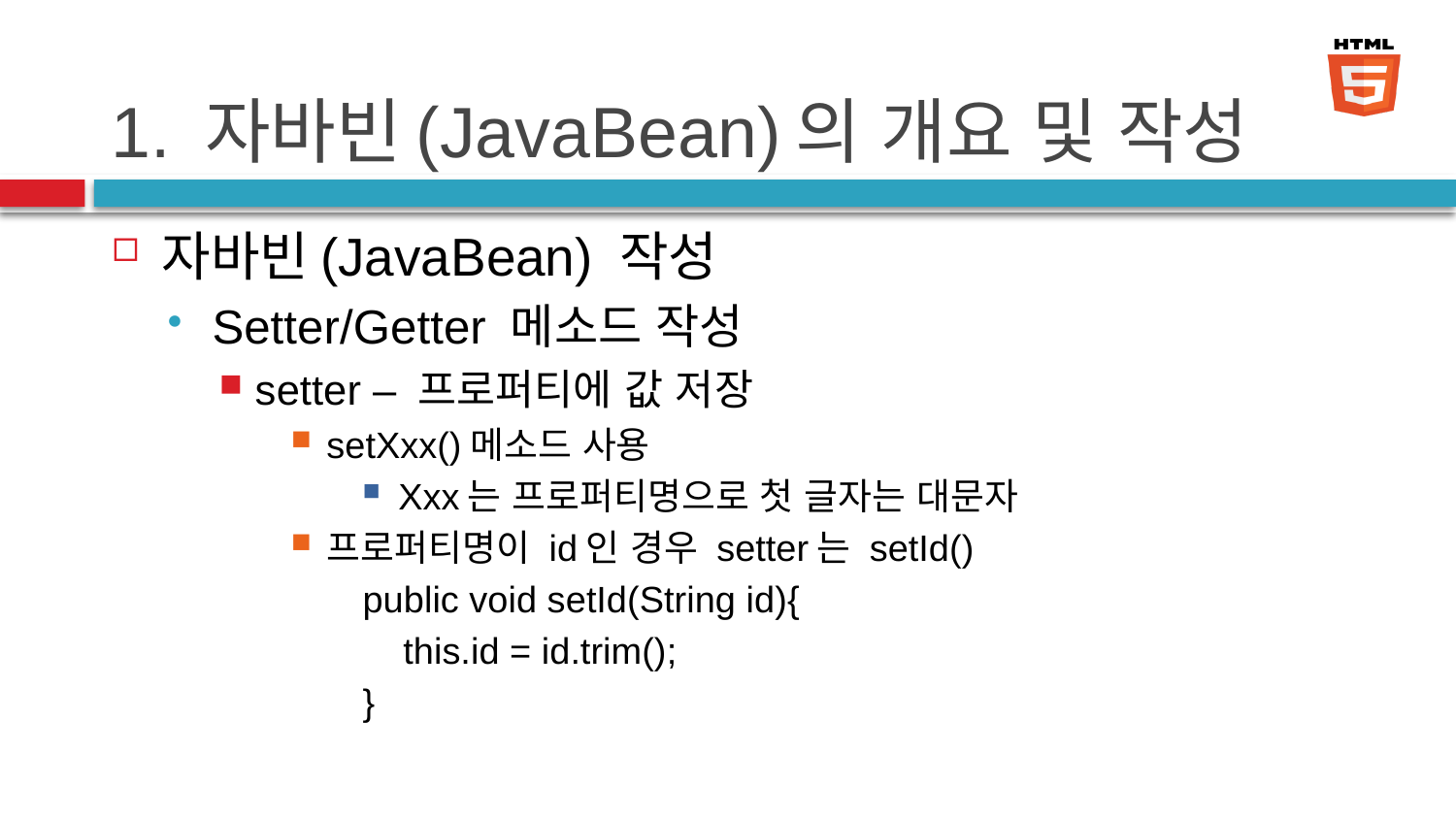

# 1. 자바빈(JavaBean)의 개요 및 작성
자바빈(JavaBean) 작성
Setter/Getter 메소드 작성
setter – 프로퍼티에 값 저장
setXxx()메소드 사용
Xxx는 프로퍼티명으로 첫 글자는 대문자
프로퍼티명이 id인 경우 setter는 setId()
public void setId(String id){
    this.id = id.trim();
}